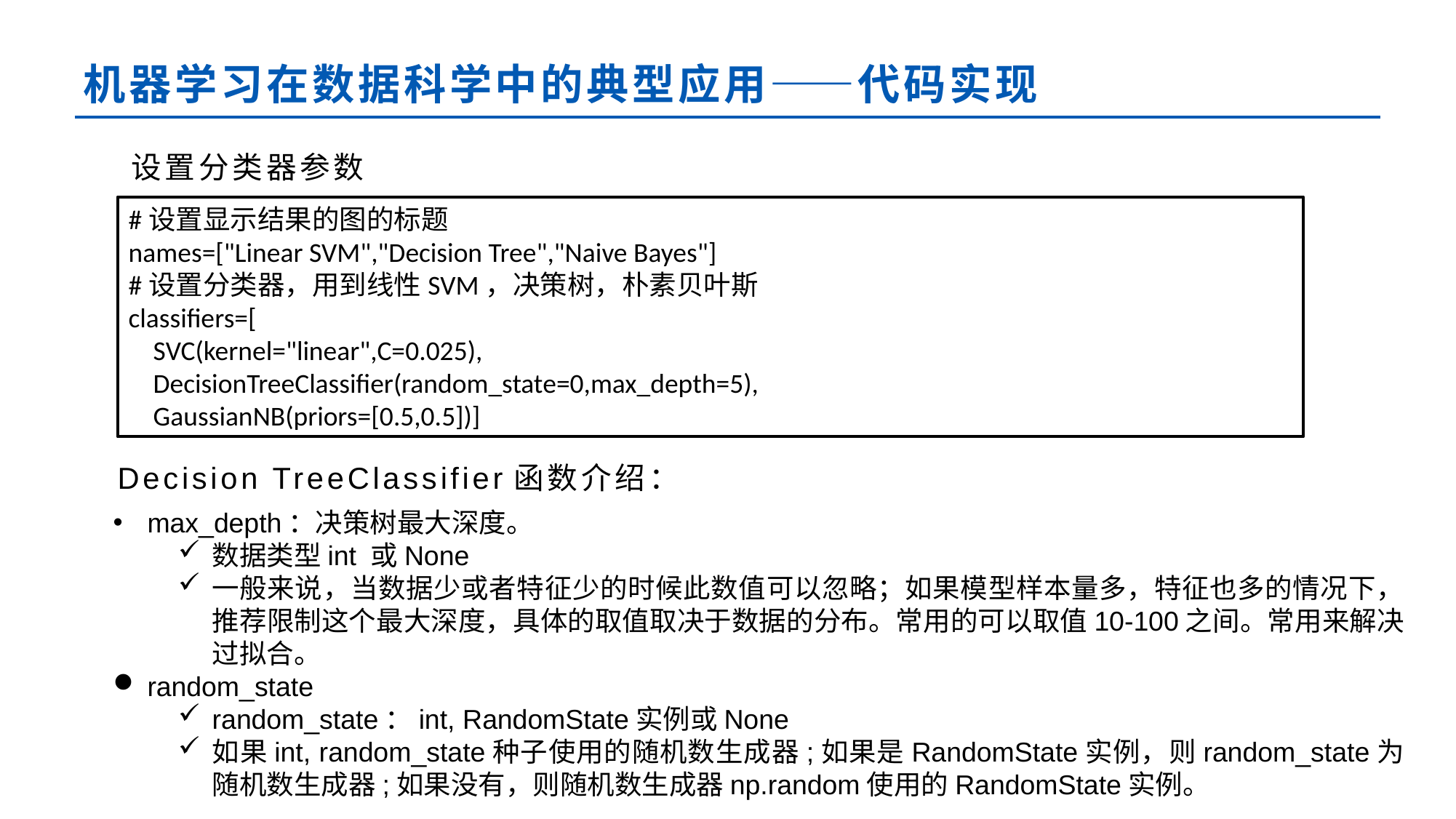

# 机器学习在数据科学中的典型应用——代码实现
设置分类器参数
#设置显示结果的图的标题
names=["Linear SVM","Decision Tree","Naive Bayes"]
#设置分类器，用到线性SVM，决策树，朴素贝叶斯
classifiers=[
    SVC(kernel="linear",C=0.025),
    DecisionTreeClassifier(random_state=0,max_depth=5),
    GaussianNB(priors=[0.5,0.5])]
Decision TreeClassifier函数介绍：
max_depth：决策树最大深度。
数据类型int 或None
一般来说，当数据少或者特征少的时候此数值可以忽略；如果模型样本量多，特征也多的情况下，推荐限制这个最大深度，具体的取值取决于数据的分布。常用的可以取值10-100之间。常用来解决过拟合。
random_state
random_state：int, RandomState实例或None
如果int, random_state种子使用的随机数生成器;如果是RandomState实例，则random_state为随机数生成器;如果没有，则随机数生成器np.random使用的RandomState实例。
6